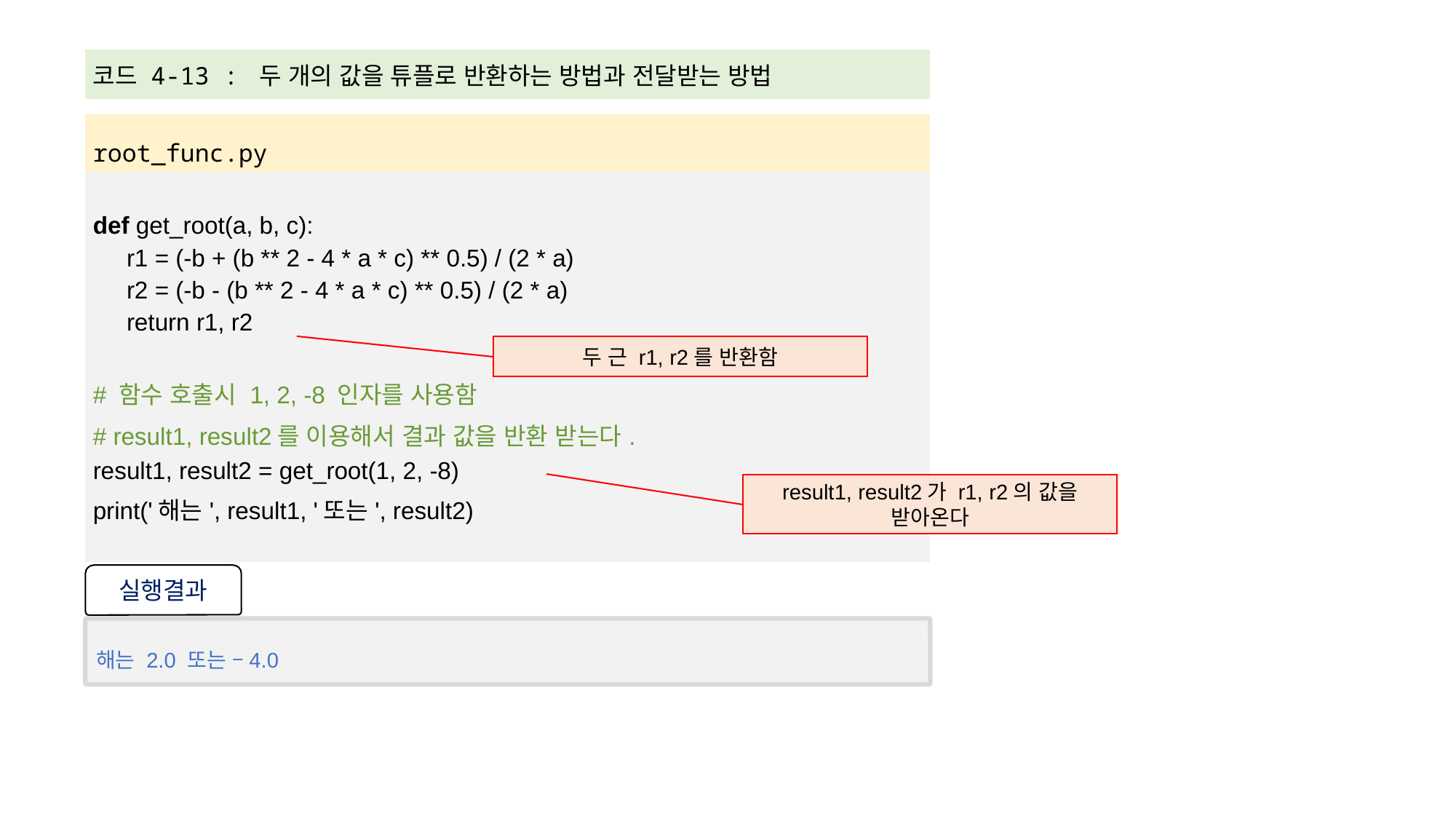

| 코드 4-13 : 두 개의 값을 튜플로 반환하는 방법과 전달받는 방법 |
| --- |
|  |
| root\_func.py |
| def get\_root(a, b, c): r1 = (-b + (b \*\* 2 - 4 \* a \* c) \*\* 0.5) / (2 \* a) r2 = (-b - (b \*\* 2 - 4 \* a \* c) \*\* 0.5) / (2 \* a) return r1, r2 # 함수 호출시 1, 2, -8 인자를 사용함 # result1, result2를 이용해서 결과 값을 반환 받는다. result1, result2 = get\_root(1, 2, -8) print('해는', result1, '또는', result2) |
두 근 r1, r2를 반환함
result1, result2가 r1, r2의 값을 받아온다
실행결과

해는 2.0 또는 –4.0